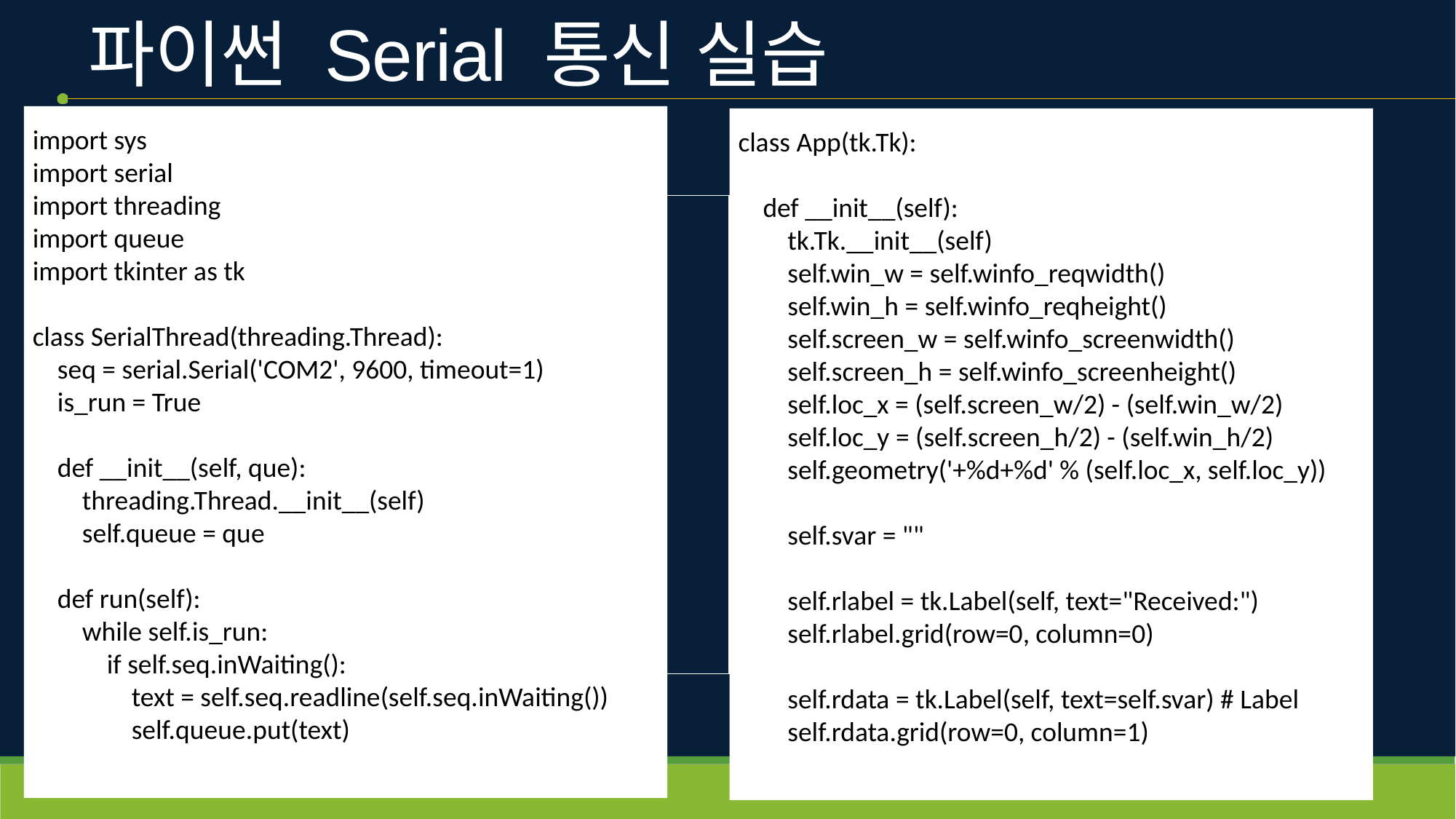

# 파이썬 Serial 통신 실습

import sys
import serial
import threading
import queue
import tkinter as tk

class SerialThread(threading.Thread):
    seq = serial.Serial('COM2', 9600, timeout=1)
    is_run = True

    def __init__(self, que):
        threading.Thread.__init__(self)
        self.queue = que

    def run(self):
        while self.is_run:
            if self.seq.inWaiting():
                text = self.seq.readline(self.seq.inWaiting())
                self.queue.put(text)

class App(tk.Tk):

    def __init__(self):
        tk.Tk.__init__(self)
        self.win_w = self.winfo_reqwidth()
        self.win_h = self.winfo_reqheight()
        self.screen_w = self.winfo_screenwidth()
        self.screen_h = self.winfo_screenheight()
        self.loc_x = (self.screen_w/2) - (self.win_w/2)
        self.loc_y = (self.screen_h/2) - (self.win_h/2)
        self.geometry('+%d+%d' % (self.loc_x, self.loc_y))

        self.svar = ""

        self.rlabel = tk.Label(self, text="Received:")
        self.rlabel.grid(row=0, column=0)

        self.rdata = tk.Label(self, text=self.svar) # Label
        self.rdata.grid(row=0, column=1)